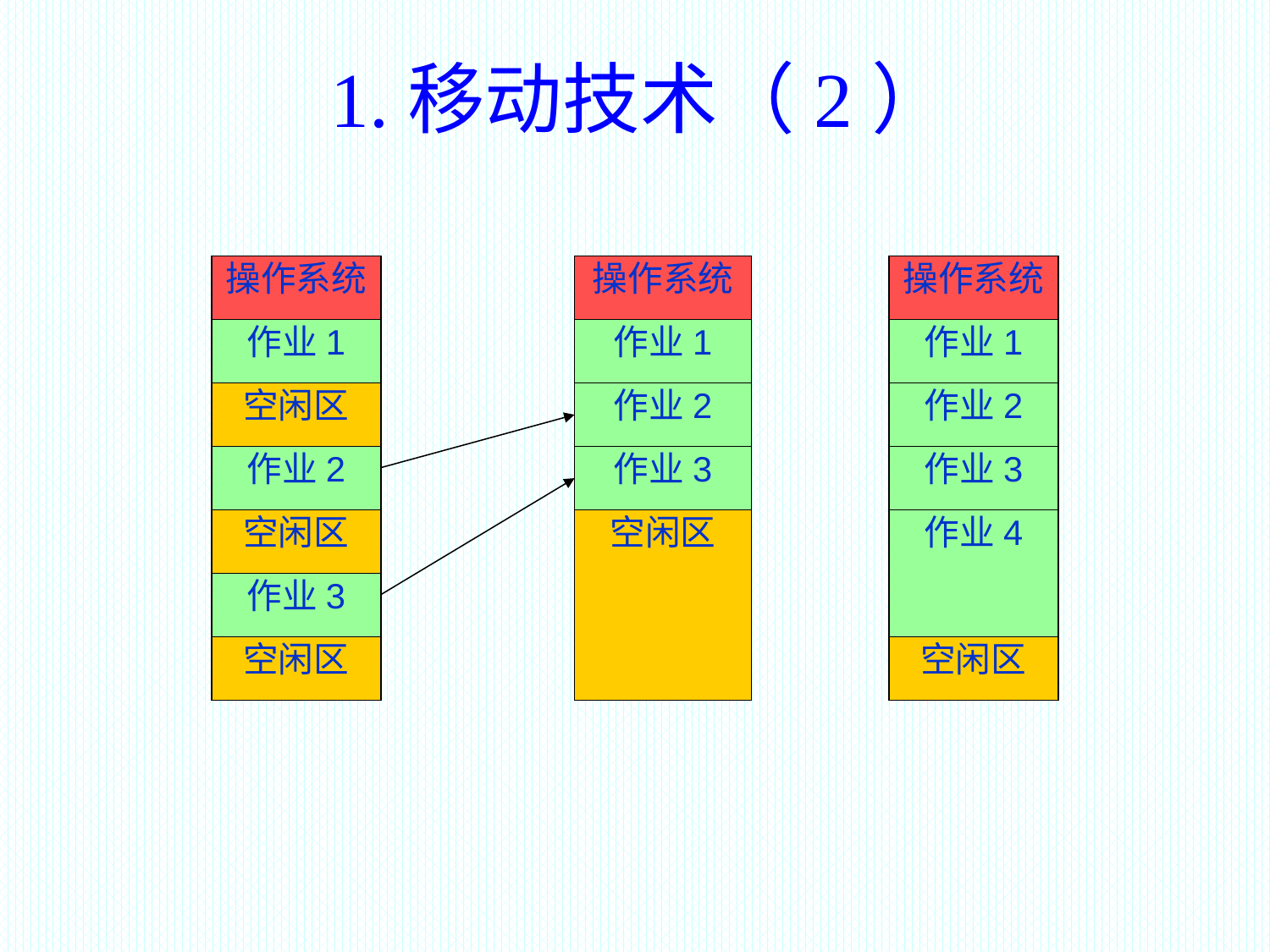

1.移动技术（2）
操作系统
作业1
空闲区
作业2
空闲区
作业3
空闲区
操作系统
作业1
作业2
作业3
空闲区
操作系统
作业1
作业2
作业3
作业4
空闲区